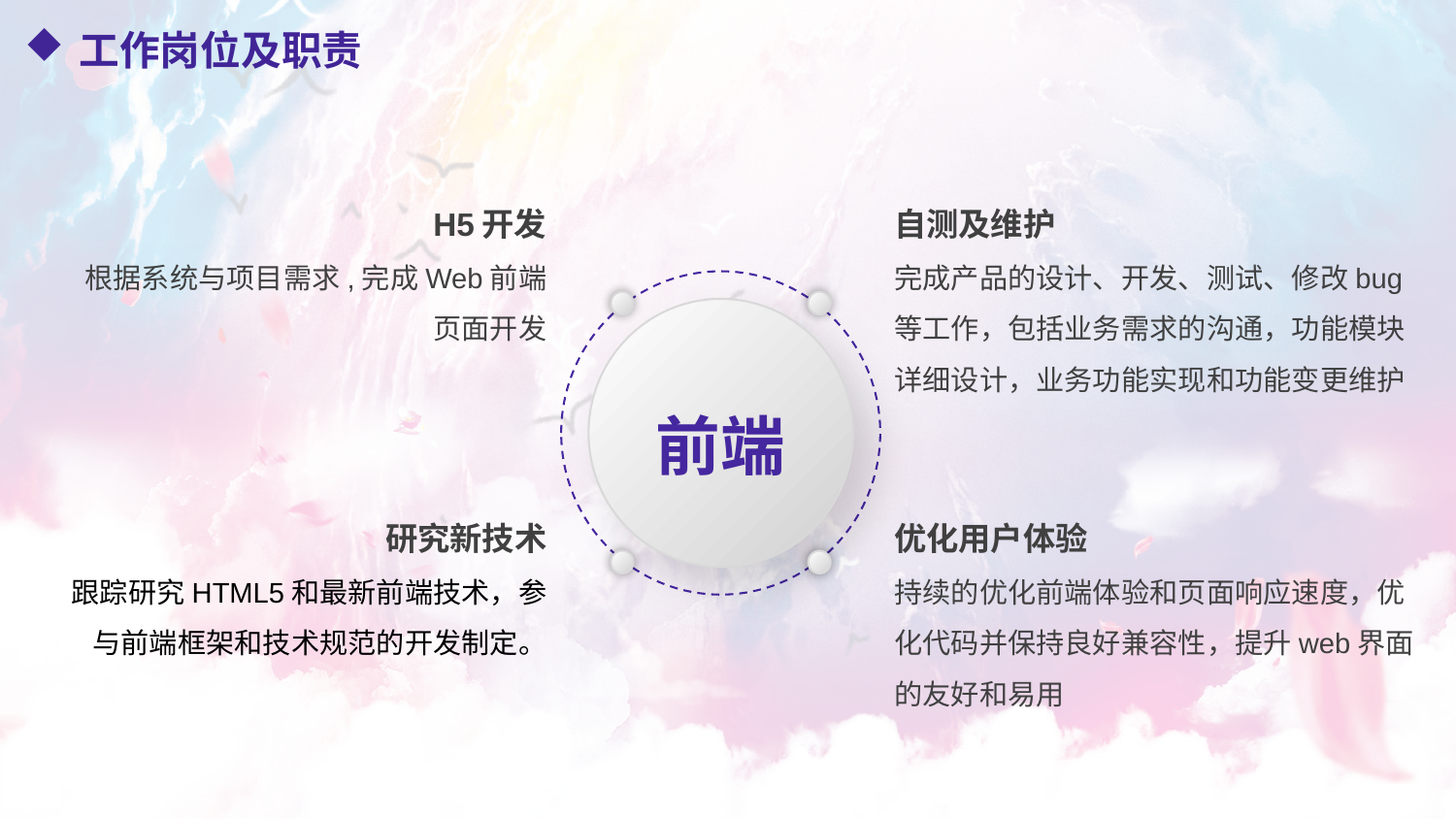

工作岗位及职责
H5开发
根据系统与项目需求,完成Web前端页面开发
自测及维护
完成产品的设计、开发、测试、修改bug等工作，包括业务需求的沟通，功能模块详细设计，业务功能实现和功能变更维护

前端

研究新技术
跟踪研究HTML5和最新前端技术，参与前端框架和技术规范的开发制定。
优化用户体验
持续的优化前端体验和页面响应速度，优化代码并保持良好兼容性，提升web界面的友好和易用